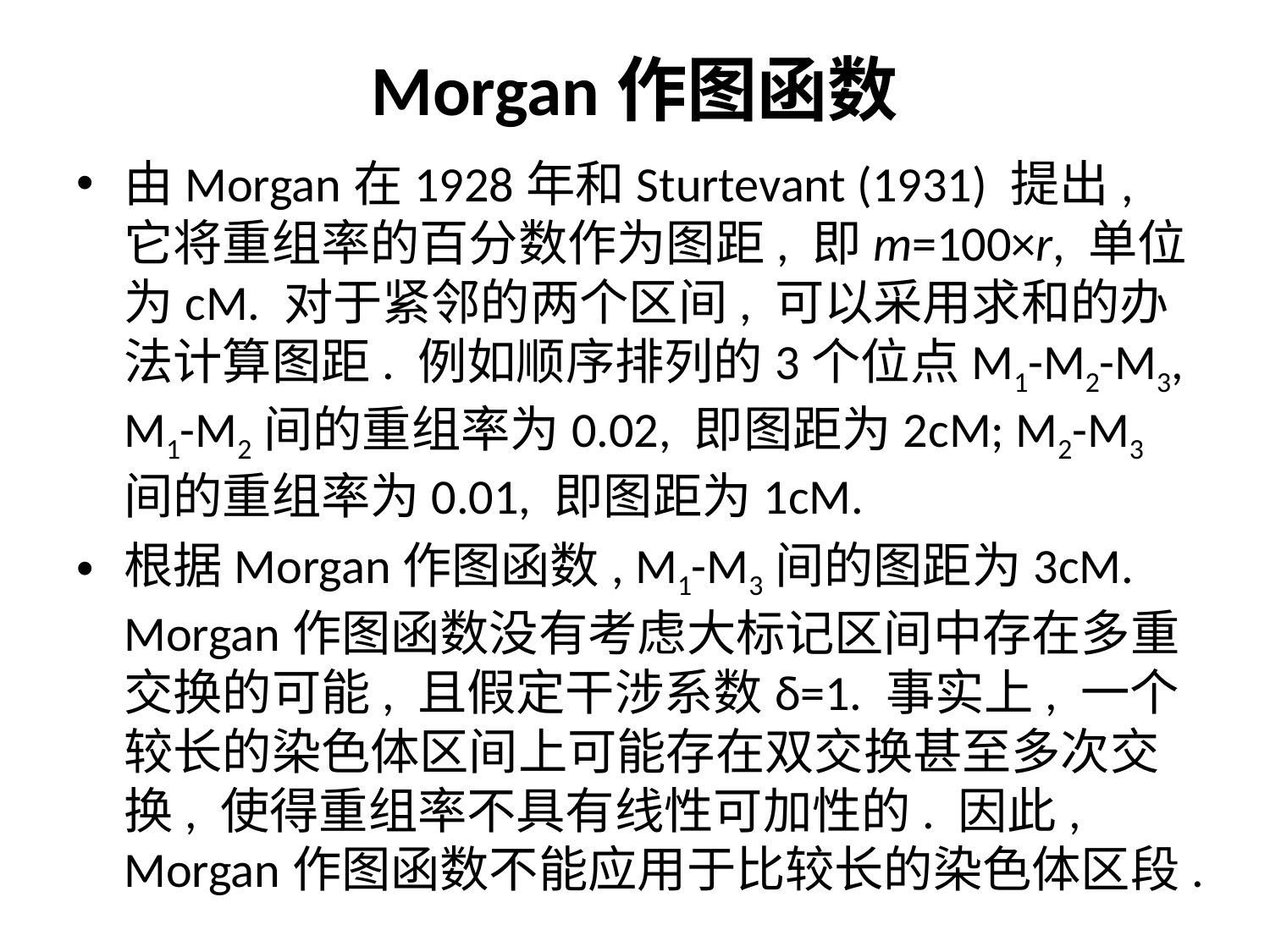

# Morgan作图函数
由Morgan在1928年和Sturtevant (1931) 提出, 它将重组率的百分数作为图距, 即m=100×r, 单位为cM. 对于紧邻的两个区间, 可以采用求和的办法计算图距. 例如顺序排列的3个位点M1-M2-M3, M1-M2间的重组率为0.02, 即图距为2cM; M2-M3间的重组率为0.01, 即图距为1cM.
根据Morgan作图函数, M1-M3间的图距为3cM. Morgan作图函数没有考虑大标记区间中存在多重交换的可能, 且假定干涉系数δ=1. 事实上, 一个较长的染色体区间上可能存在双交换甚至多次交换, 使得重组率不具有线性可加性的. 因此, Morgan作图函数不能应用于比较长的染色体区段.